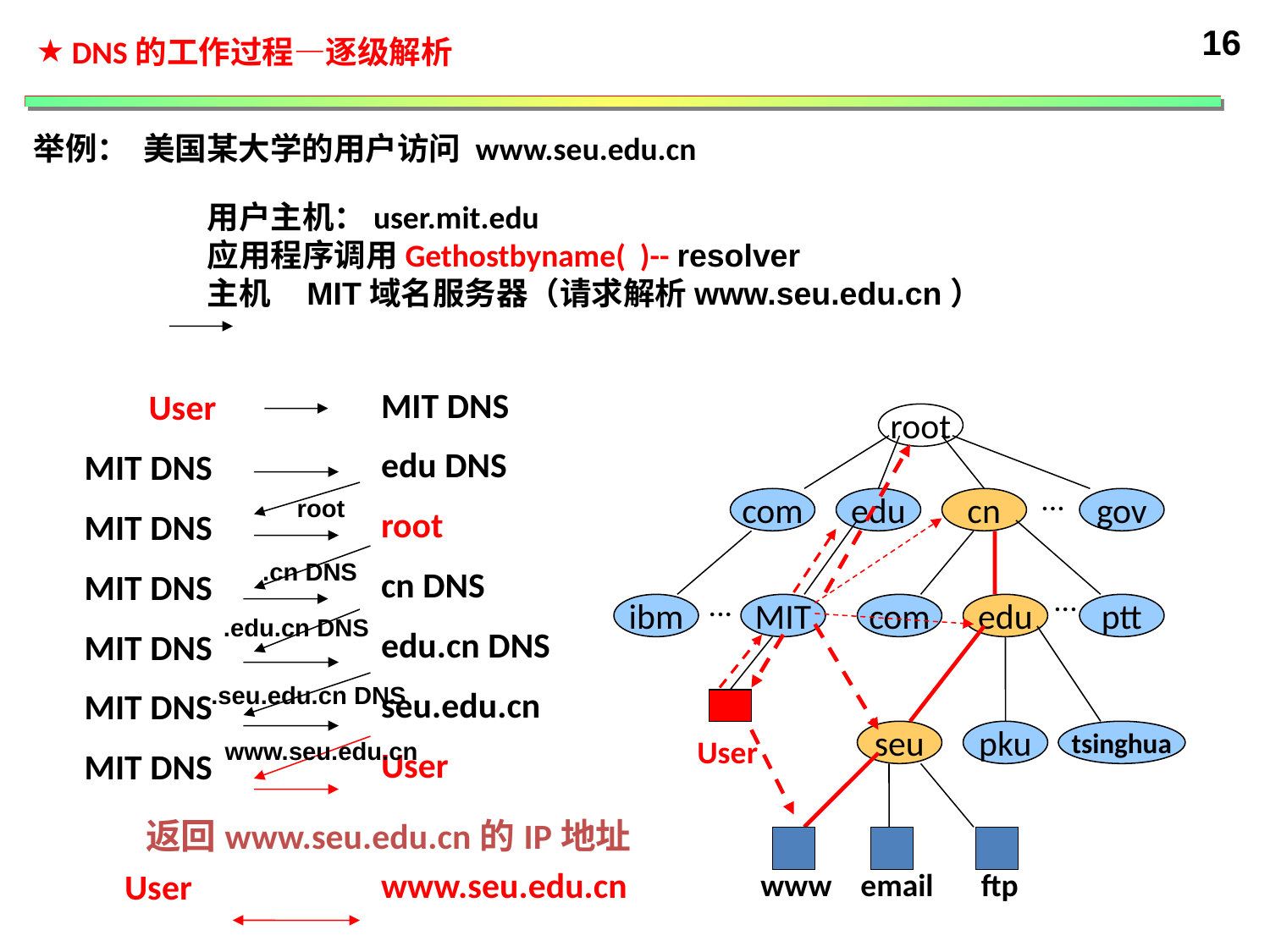

16
 DNS的工作过程—逐级解析

举例：  美国某大学的用户访问 www.seu.edu.cn
用户主机：user.mit.edu
应用程序调用Gethostbyname(  )-- resolver
主机    MIT域名服务器（请求解析www.seu.edu.cn）

MIT DNS
edu DNS
root
cn DNS
edu.cn DNS
seu.edu.cn
User

www.seu.edu.cn
        User
MIT DNS
MIT DNS
MIT DNS
MIT DNS
MIT DNS
MIT DNS

     User

返回www.seu.edu.cn的IP地址
root

...
com
edu
cn
gov

...
...
ibm
MIT
com
edu
ptt

seu
pku
tsinghua
User

www

email

  ftp

root

.cn DNS
.edu.cn DNS

.seu.edu.cn DNS
www.seu.edu.cn